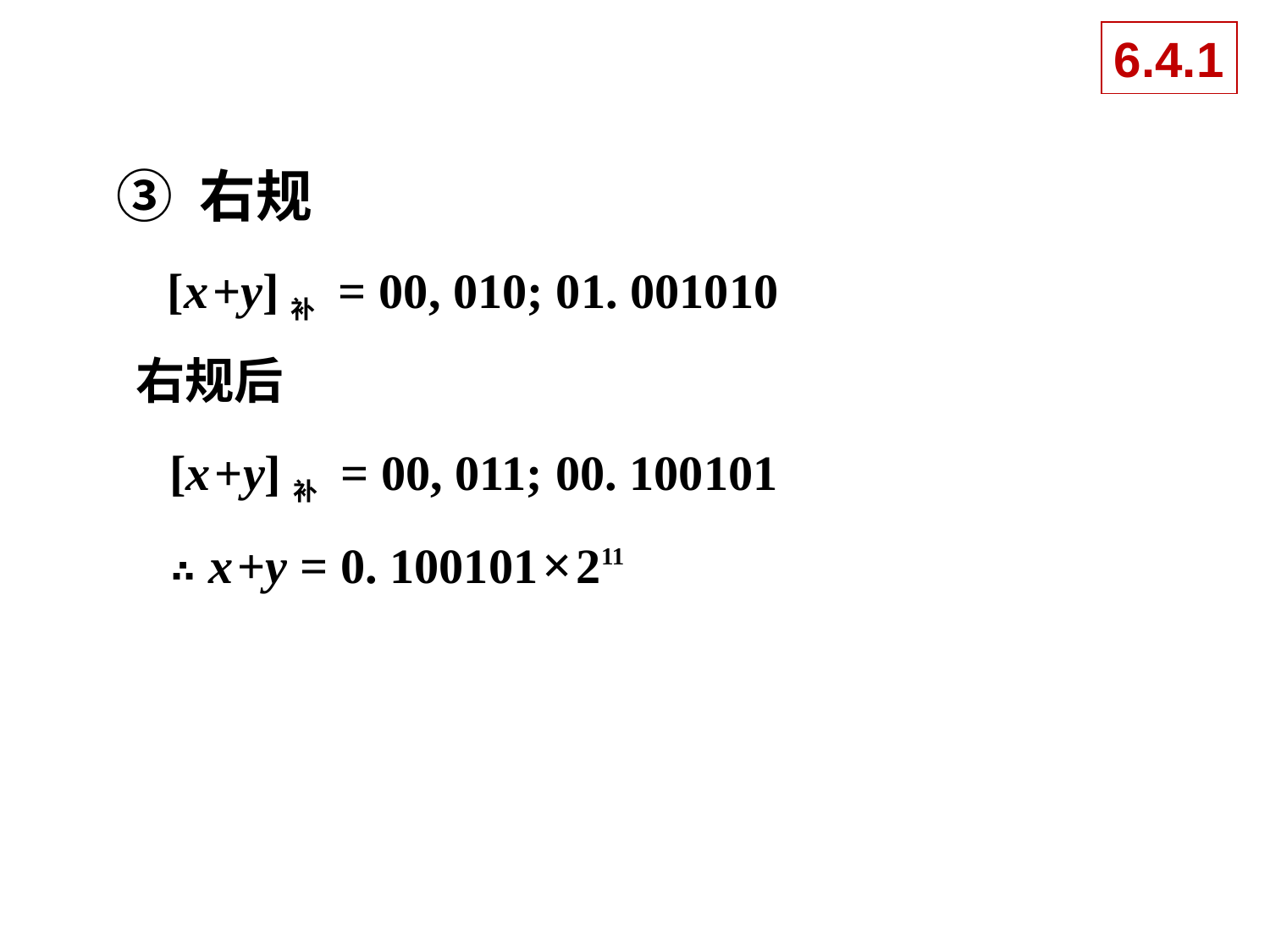

6.4.1
③ 右规
[x +y]补 = 00, 010; 01. 001010
右规后
[x +y]补 = 00, 011; 00. 100101
∴ x +y = 0. 100101 × 211